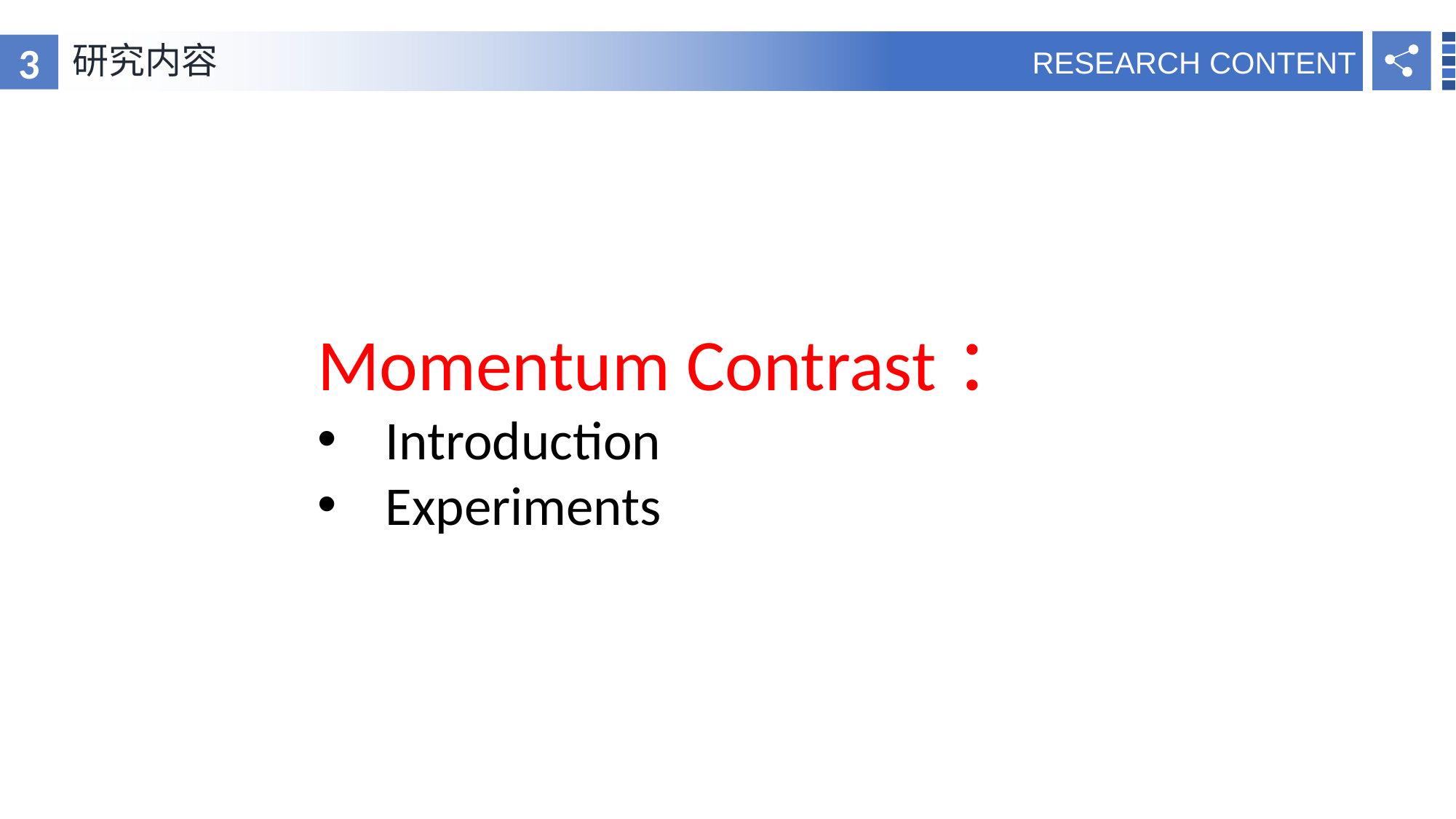

3

研究内容
RESEARCH BACKGROUND
RESEARCH CONTENT
基于三元哈希语义排序图像检索算法
Momentum Contrast：
Introduction
Experiments